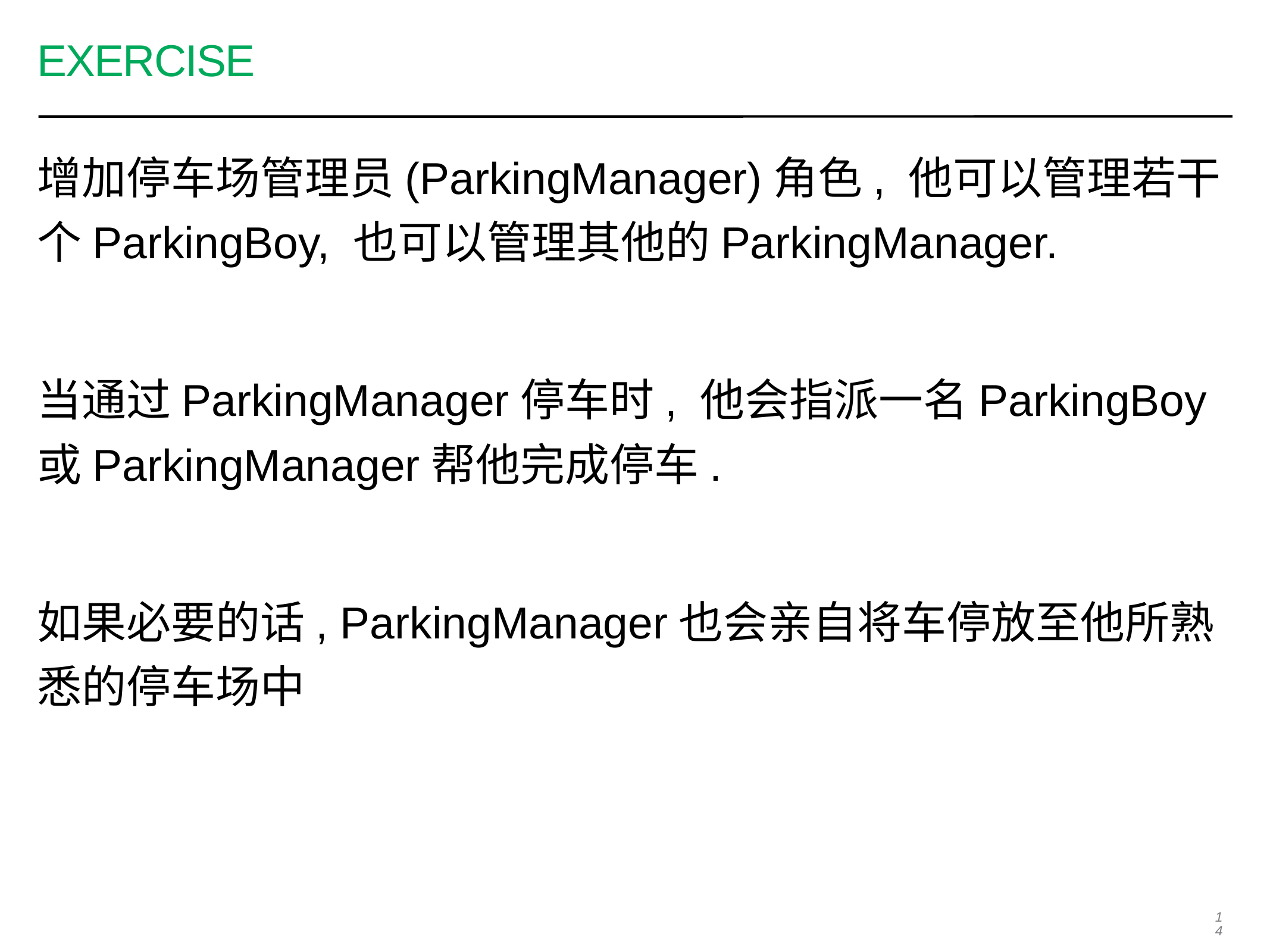

# Exercise
增加停车场管理员(ParkingManager)角色, 他可以管理若干个ParkingBoy, 也可以管理其他的ParkingManager.

当通过ParkingManager停车时, 他会指派一名ParkingBoy或ParkingManager帮他完成停车.

如果必要的话, ParkingManager也会亲自将车停放至他所熟悉的停车场中

14